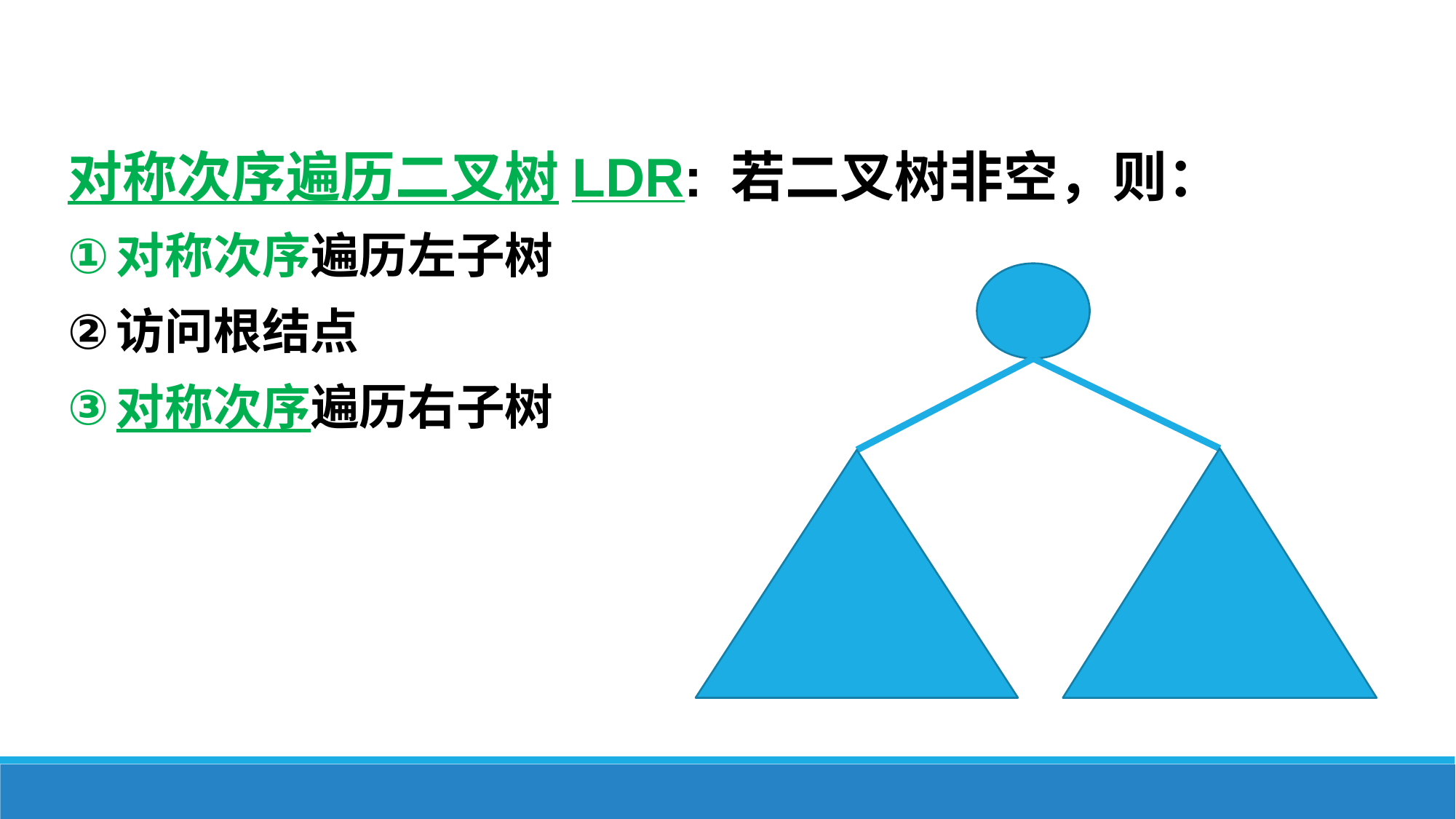

对称次序遍历二叉树LDR: 若二叉树非空，则：
对称次序遍历左子树
访问根结点
对称次序遍历右子树